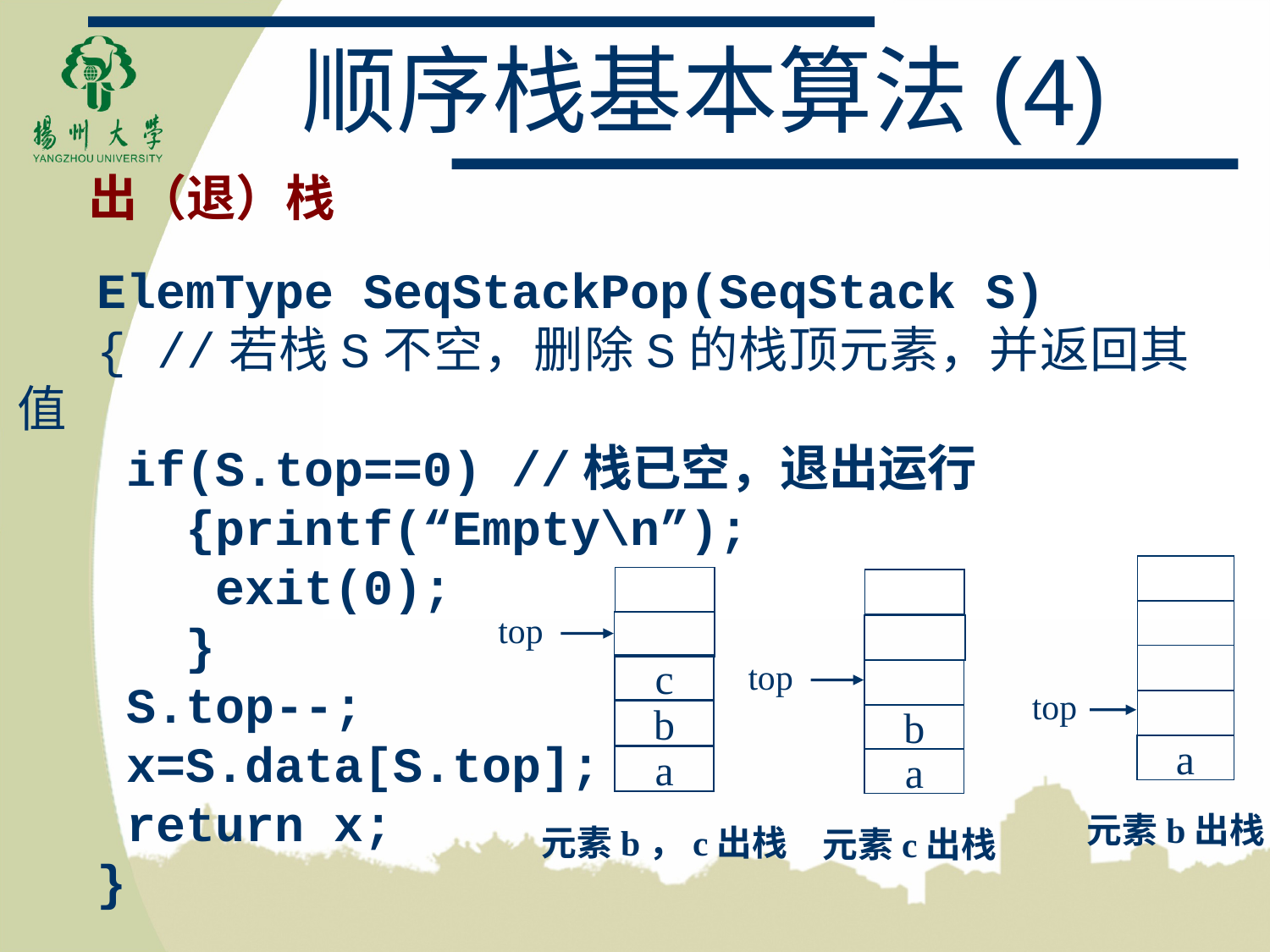

# 顺序栈基本算法(4)
出（退）栈
ElemType SeqStackPop(SeqStack S)
{ //若栈S不空，删除S的栈顶元素，并返回其值
 if(S.top==0) //栈已空，退出运行
   {printf(“Empty\n”);
    exit(0);
   }
 S.top--;
 x=S.data[S.top];
 return x;
}

top

a
元素b出栈

top

c
b
a
元素b，c出栈

top

b
a
元素c出栈